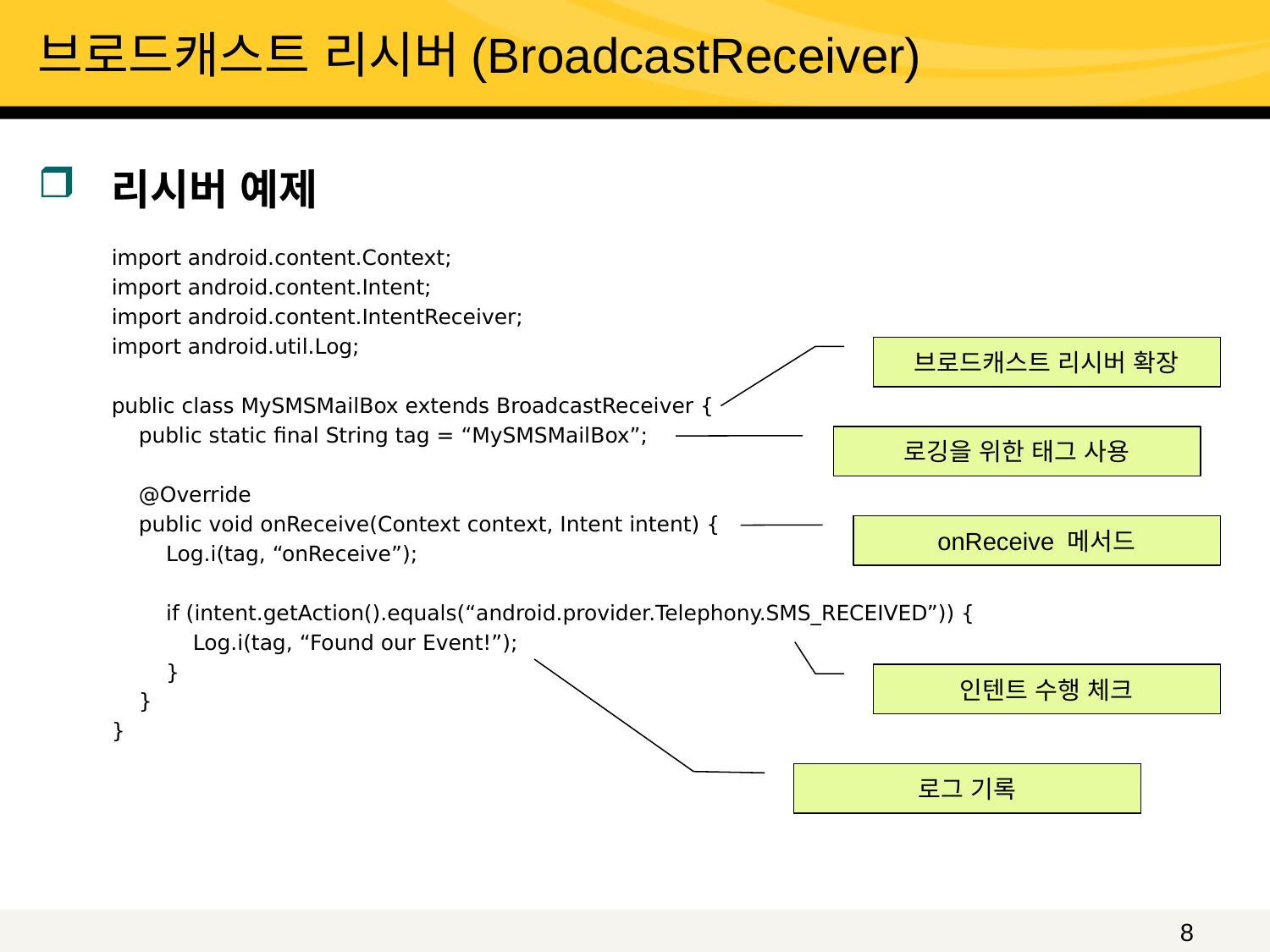

# 브로드캐스트 리시버(BroadcastReceiver)
리시버 예제

import android.content.Context;
import android.content.Intent;
import android.content.IntentReceiver;
import android.util.Log;

public class MySMSMailBox extends BroadcastReceiver {
    public static final String tag = “MySMSMailBox”;

    @Override
    public void onReceive(Context context, Intent intent) {
        Log.i(tag, “onReceive”);

        if (intent.getAction().equals(“android.provider.Telephony.SMS_RECEIVED”)) {
            Log.i(tag, “Found our Event!”);
        }
    }
}
브로드캐스트 리시버 확장
로깅을 위한 태그 사용
onReceive 메서드
인텐트 수행 체크
로그 기록
8